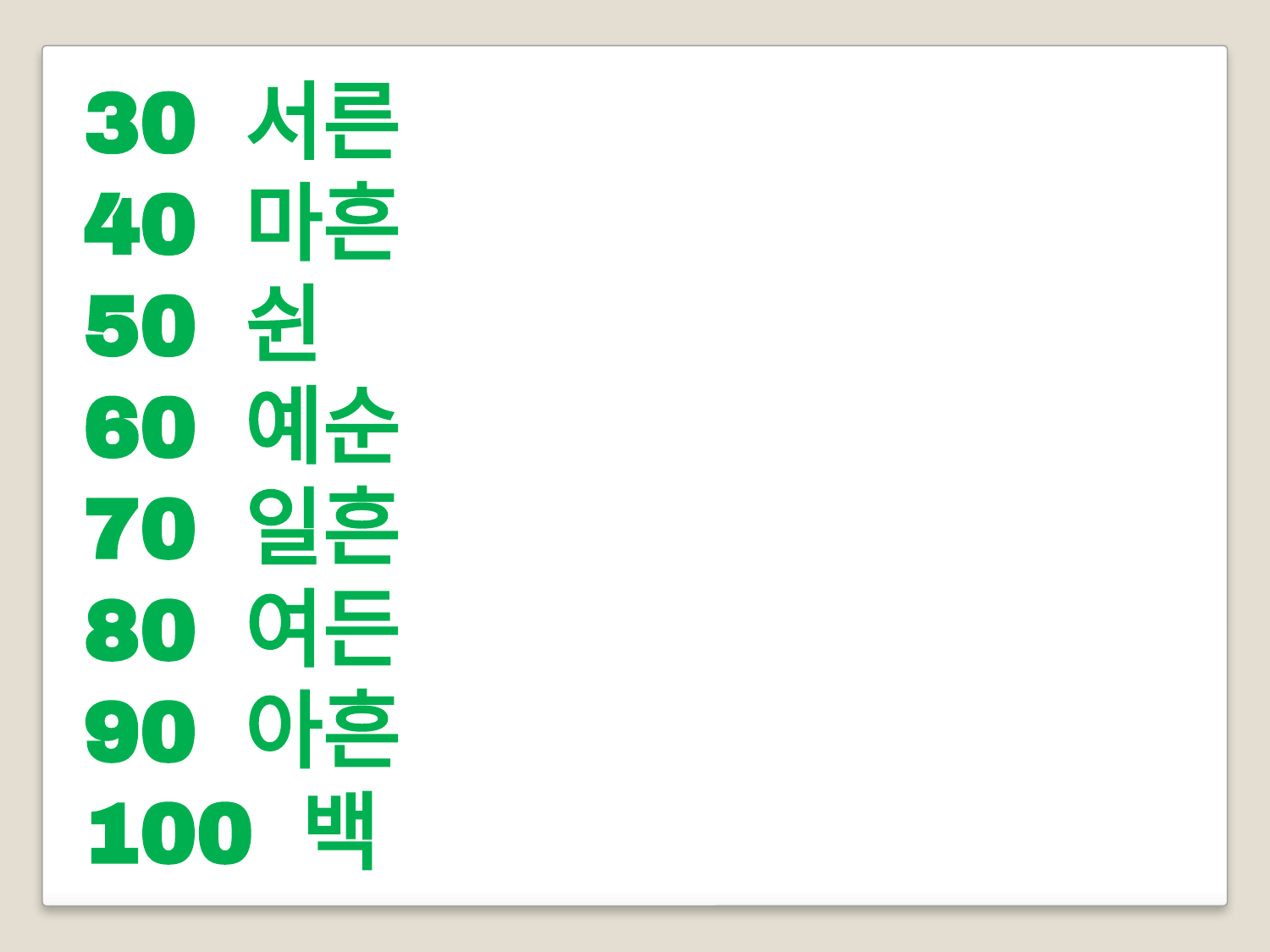

30 서른
40 마흔
50 쉰
60 예순
70 일흔
80 여든
90 아흔
100 백